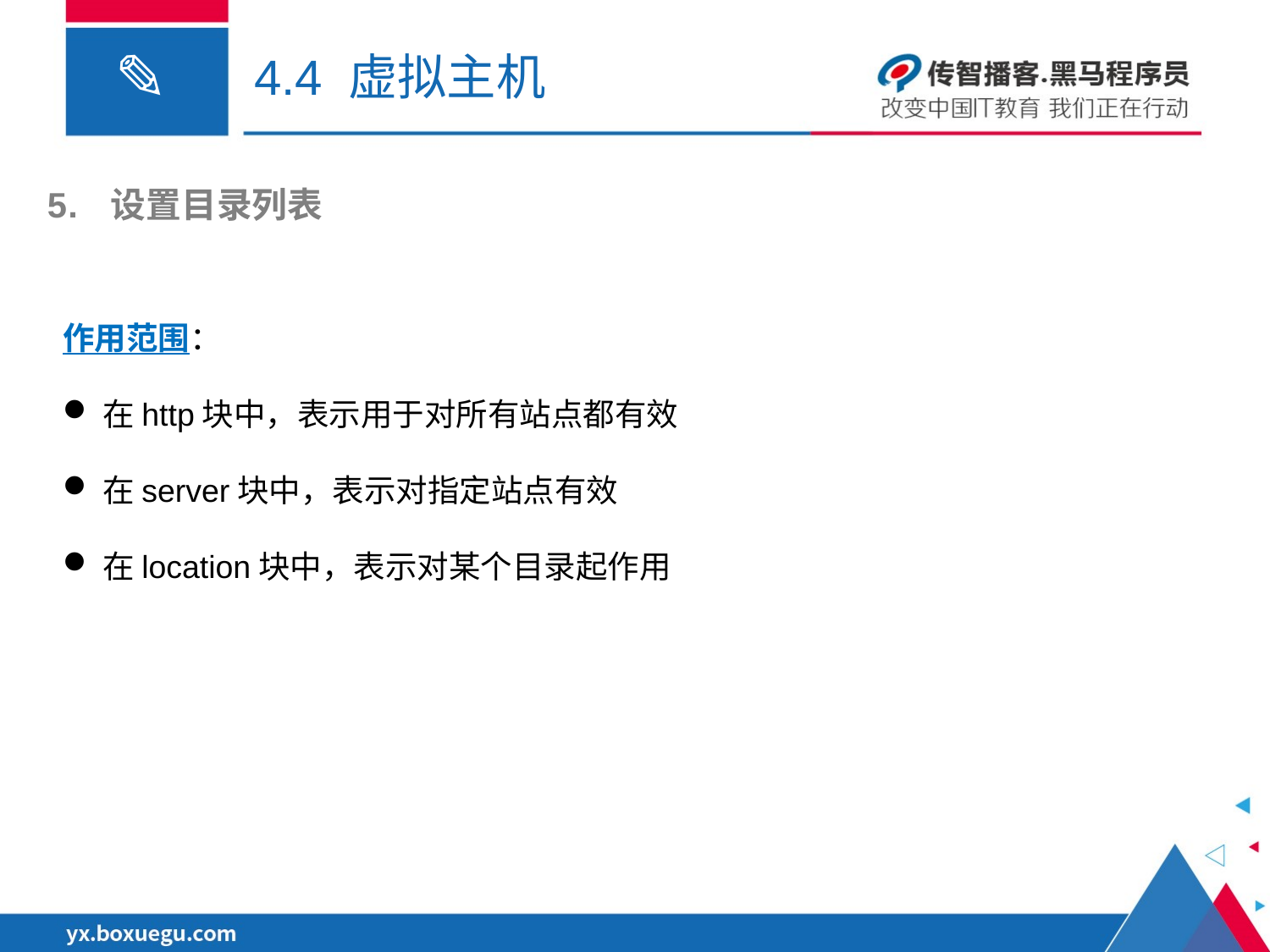

# 4.4 虚拟主机
设置目录列表
作用范围：
在http块中，表示用于对所有站点都有效
在server块中，表示对指定站点有效
在location块中，表示对某个目录起作用